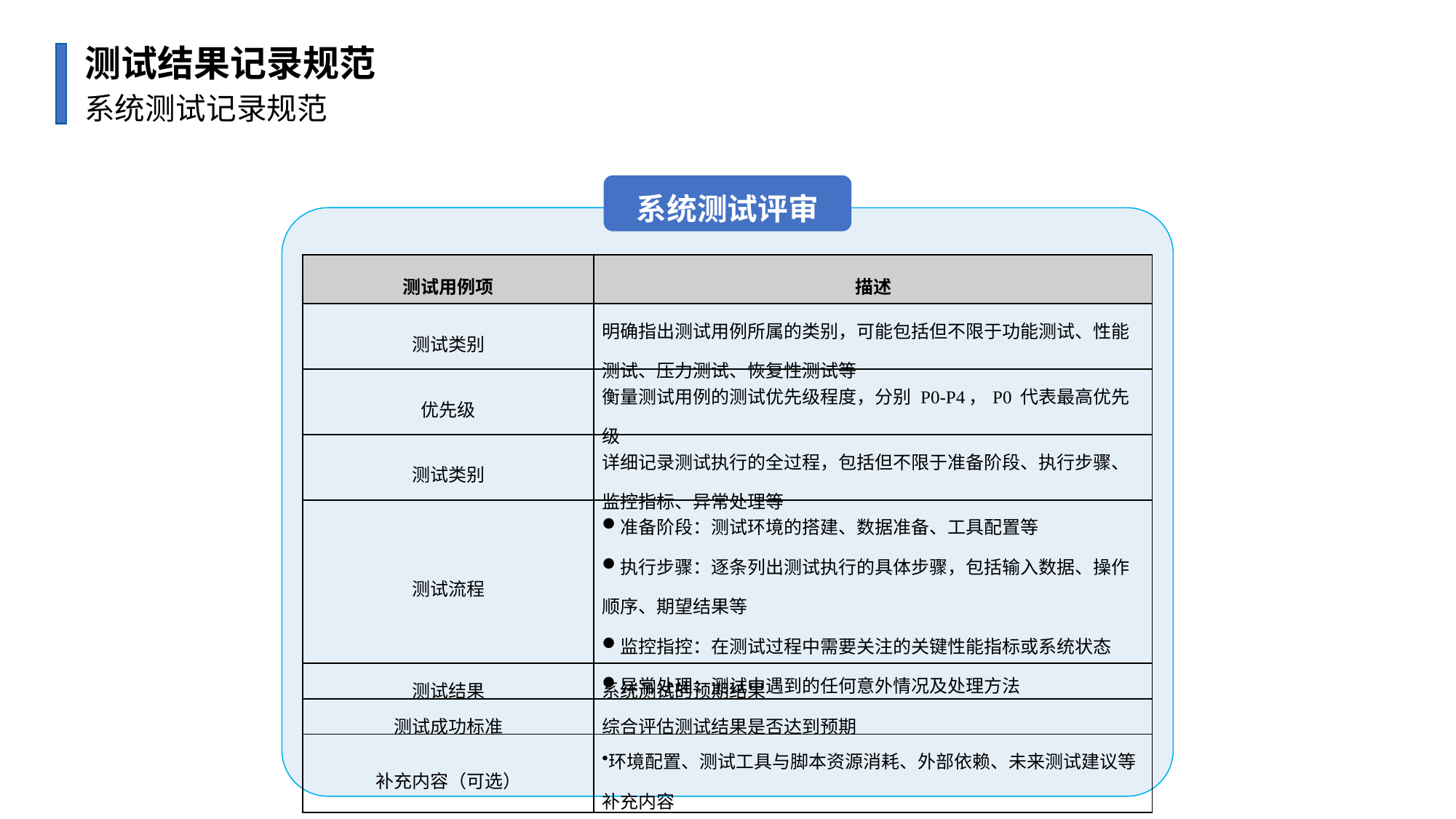

测试结果记录规范

系统测试记录规范
系统测试评审

| 测试用例项 | 描述 |
| --- | --- |
| 测试类别 | 明确指出测试用例所属的类别，可能包括但不限于功能测试、性能测试、压力测试、恢复性测试等 |
| 优先级 | 衡量测试用例的测试优先级程度，分别 P0-P4，P0 代表最高优先级 |
| 测试类别 | 详细记录测试执行的全过程，包括但不限于准备阶段、执行步骤、监控指标、异常处理等 |
| 测试流程 | 准备阶段：测试环境的搭建、数据准备、工具配置等 执行步骤：逐条列出测试执行的具体步骤，包括输入数据、操作 顺序、期望结果等 监控指控：在测试过程中需要关注的关键性能指标或系统状态 异常处理：测试中遇到的任何意外情况及处理方法 |
| 测试结果 | 系统测试的预期结果 |
| 测试成功标准 | 综合评估测试结果是否达到预期 |
| 补充内容（可选） | 环境配置、测试工具与脚本资源消耗、外部依赖、未来测试建议等补充内容 |